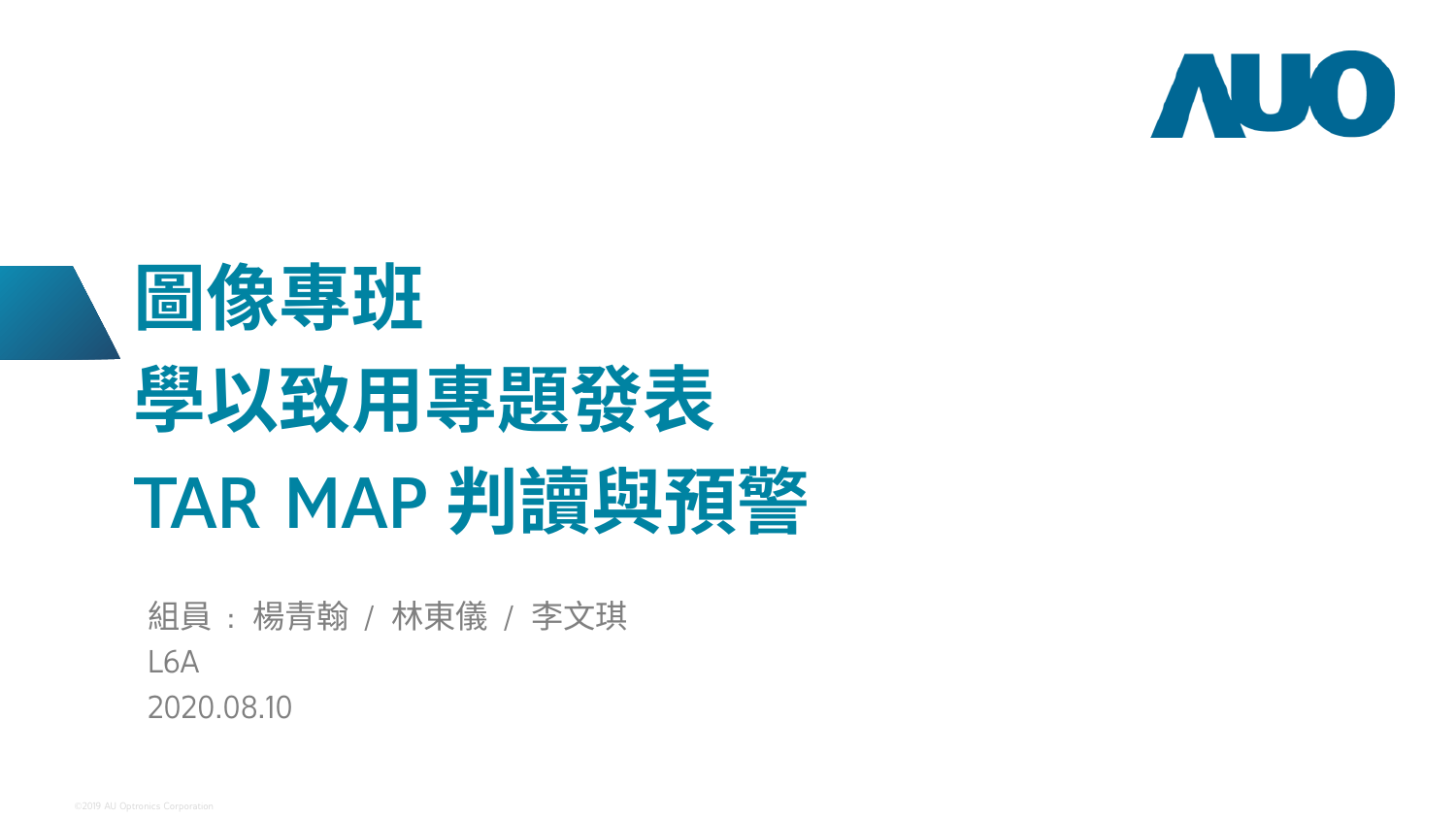

圖像專班
學以致用專題發表
TAR MAP判讀與預警
組員 : 楊青翰 / 林東儀 / 李文琪
L6A
2020.08.10